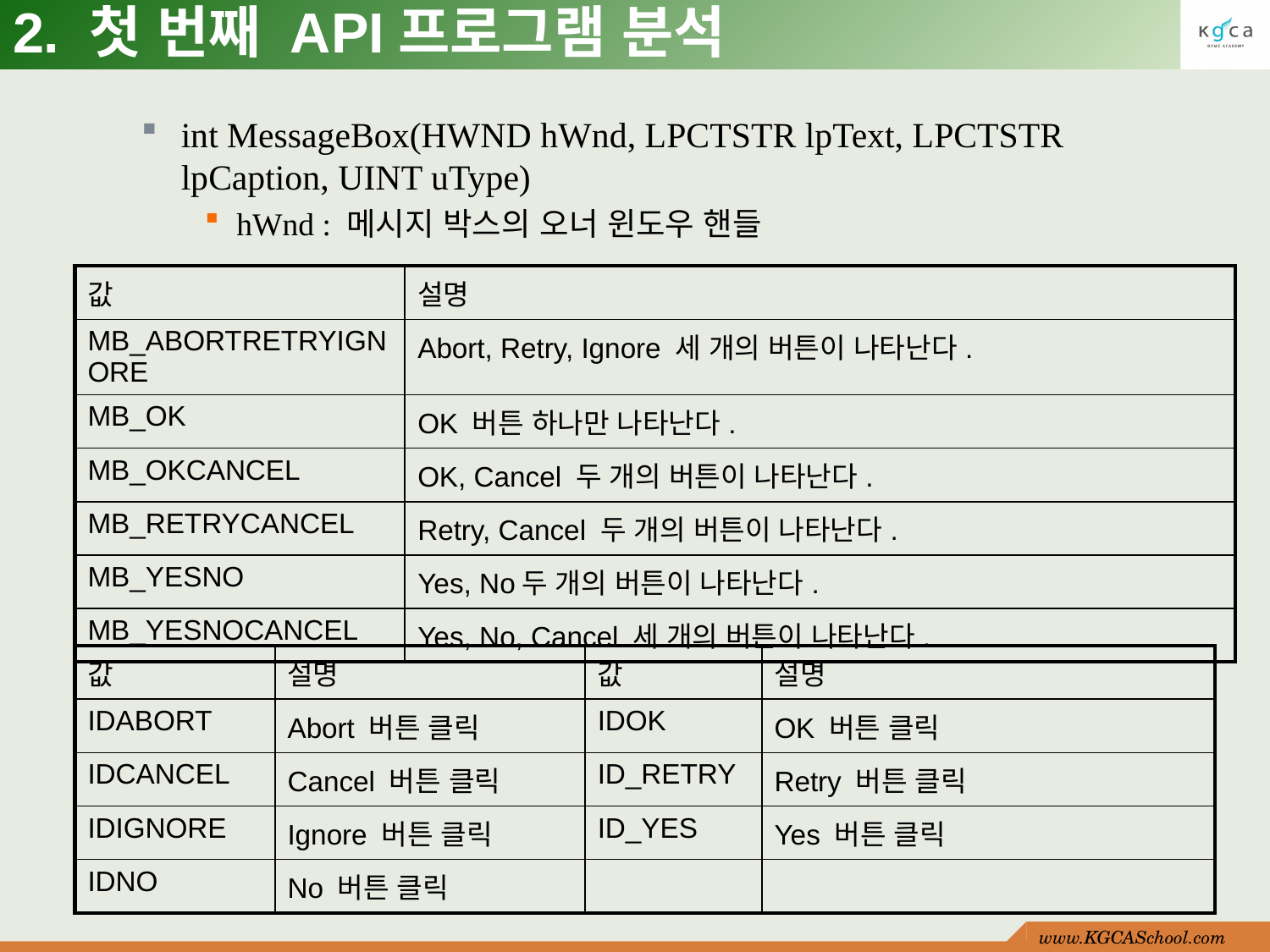

# 2. 첫 번째 API프로그램 분석
int MessageBox(HWND hWnd, LPCTSTR lpText, LPCTSTR lpCaption, UINT uType)
hWnd : 메시지 박스의 오너 윈도우 핸들
| 값 | 설명 |
| --- | --- |
| MB\_ABORTRETRYIGNORE | Abort, Retry, Ignore 세 개의 버튼이 나타난다. |
| MB\_OK | OK 버튼 하나만 나타난다. |
| MB\_OKCANCEL | OK, Cancel 두 개의 버튼이 나타난다. |
| MB\_RETRYCANCEL | Retry, Cancel 두 개의 버튼이 나타난다. |
| MB\_YESNO | Yes, No두 개의 버튼이 나타난다. |
| MB\_YESNOCANCEL | Yes, No, Cancel 세 개의 버튼이 나타난다. |
| 값 | 설명 | 값 | 설명 |
| --- | --- | --- | --- |
| IDABORT | Abort 버튼 클릭 | IDOK | OK 버튼 클릭 |
| IDCANCEL | Cancel 버튼 클릭 | ID\_RETRY | Retry 버튼 클릭 |
| IDIGNORE | Ignore 버튼 클릭 | ID\_YES | Yes 버튼 클릭 |
| IDNO | No 버튼 클릭 |  |  |